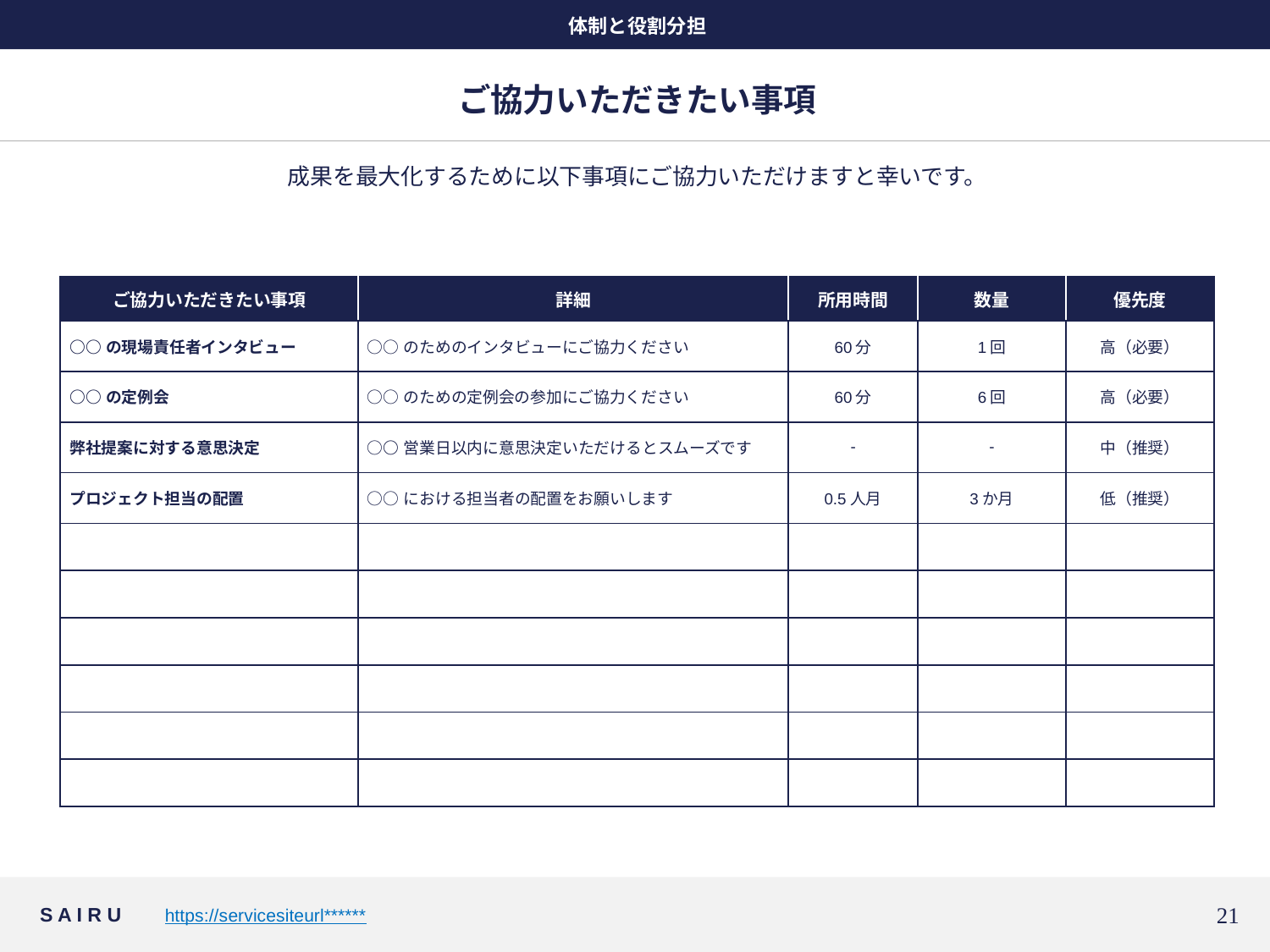

体制と役割分担
# ご協力いただきたい事項
成果を最大化するために以下事項にご協力いただけますと幸いです。
| ご協力いただきたい事項 | 詳細 | 所用時間 | 数量 | 優先度 |
| --- | --- | --- | --- | --- |
| ○○の現場責任者インタビュー | ○○のためのインタビューにご協力ください | 60分 | 1回 | 高（必要） |
| ○○の定例会 | ○○のための定例会の参加にご協力ください | 60分 | 6回 | 高（必要） |
| 弊社提案に対する意思決定 | ○○営業日以内に意思決定いただけるとスムーズです | - | - | 中（推奨） |
| プロジェクト担当の配置 | ○○における担当者の配置をお願いします | 0.5人月 | 3か月 | 低（推奨） |
|  |  |  |  |  |
|  |  |  |  |  |
|  |  |  |  |  |
|  |  |  |  |  |
|  |  |  |  |  |
|  |  |  |  |  |
21